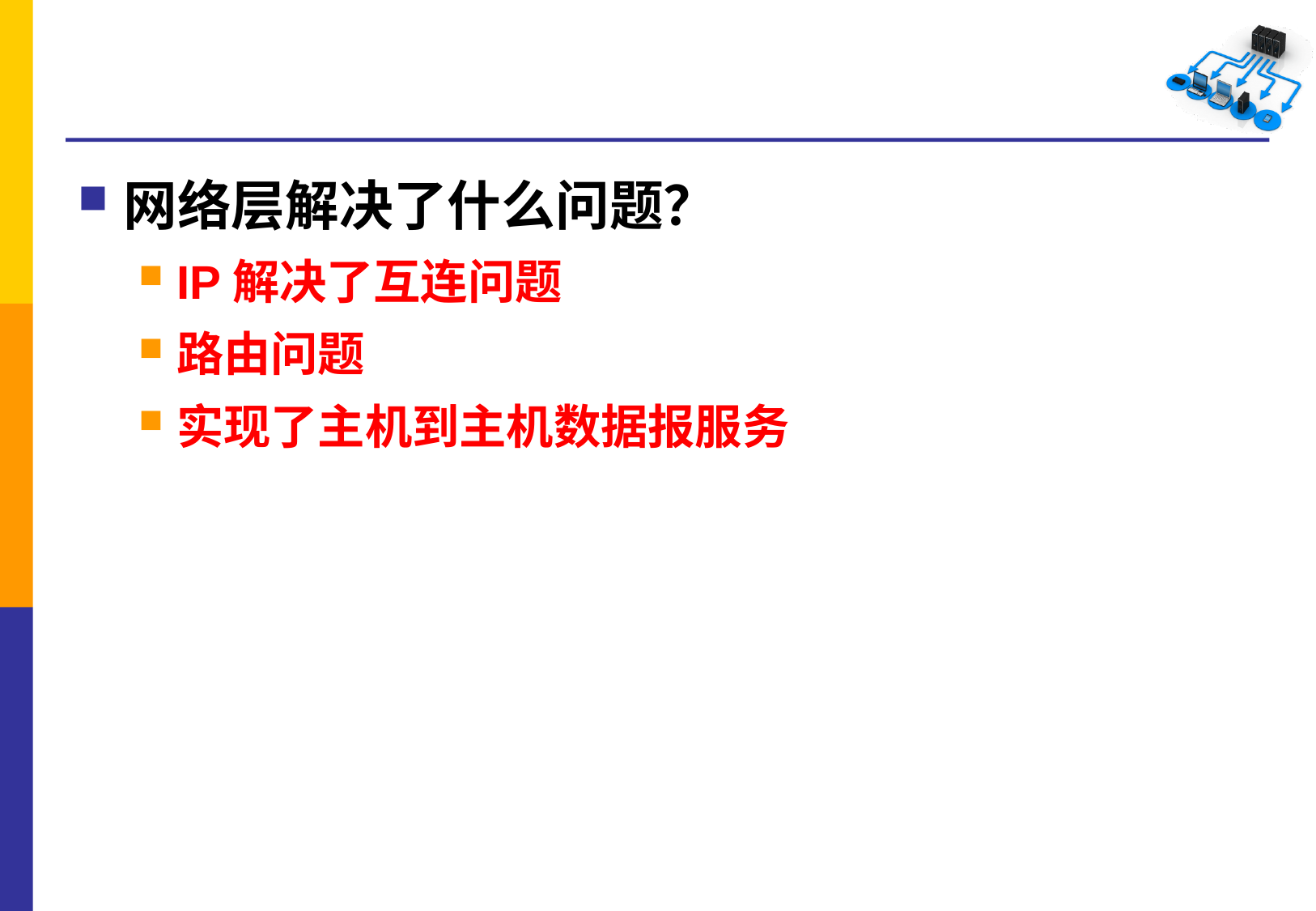

#
网络层解决了什么问题？
IP解决了互连问题
路由问题
实现了主机到主机数据报服务